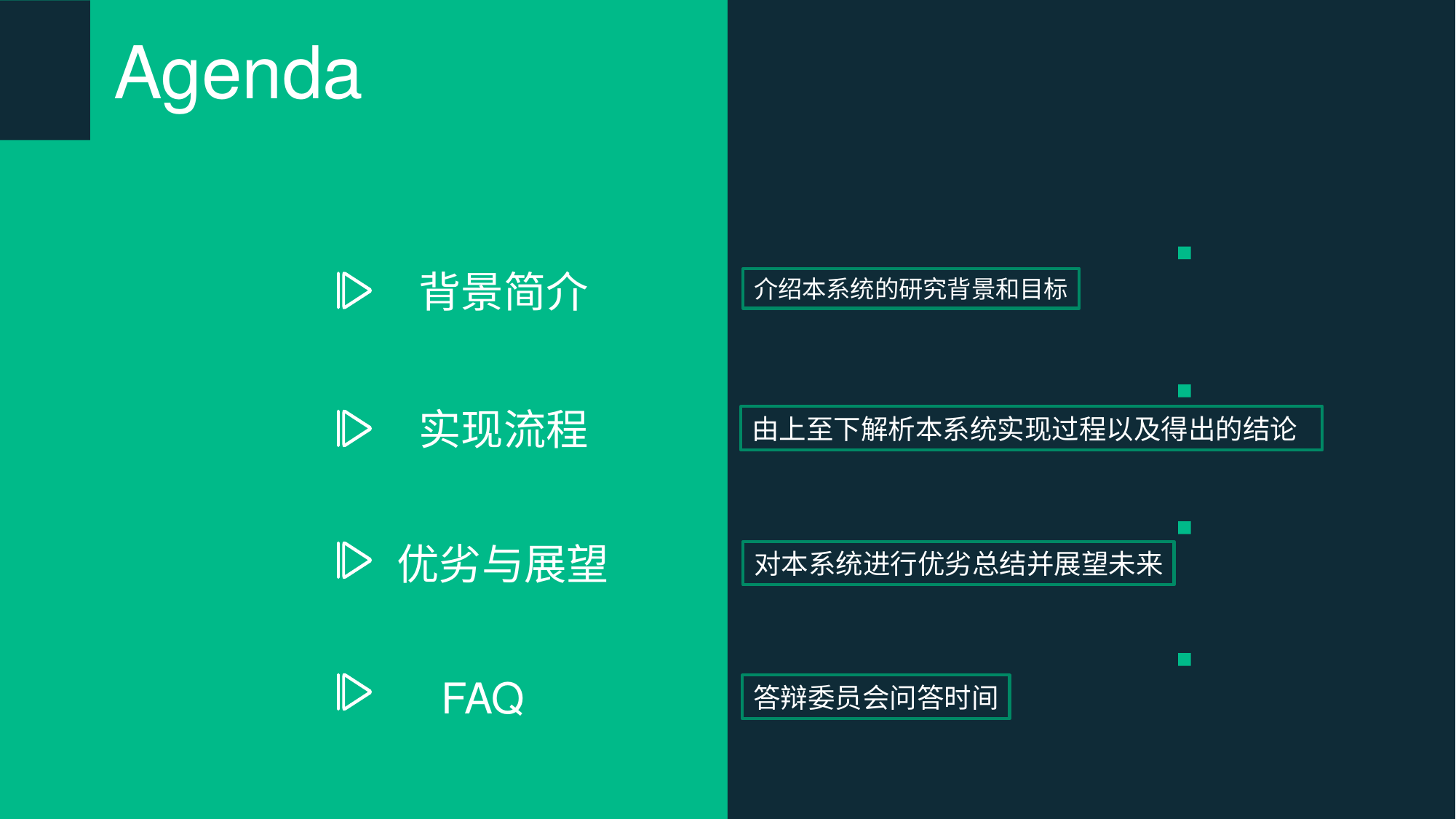

Agenda
PPT模板下载：www.1ppt.com/moban/     行业PPT模板：www.1ppt.com/hangye/
节日PPT模板：www.1ppt.com/jieri/           PPT素材下载：www.1ppt.com/sucai/
PPT背景图片：www.1ppt.com/beijing/      PPT图表下载：www.1ppt.com/tubiao/
优秀PPT下载：www.1ppt.com/xiazai/        PPT教程： www.1ppt.com/powerpoint/
Word教程： www.1ppt.com/word/              Excel教程：www.1ppt.com/excel/
资料下载：www.1ppt.com/ziliao/                PPT课件下载：www.1ppt.com/kejian/
范文下载：www.1ppt.com/fanwen/             试卷下载：www.1ppt.com/shiti/
教案下载：www.1ppt.com/jiaoan/        PPT论坛：www.1ppt.cn

背景简介
介绍本系统的研究背景和目标

实现流程
由上至下解析本系统实现过程以及得出的结论

优劣与展望
对本系统进行优劣总结并展望未来

FAQ

答辩委员会问答时间